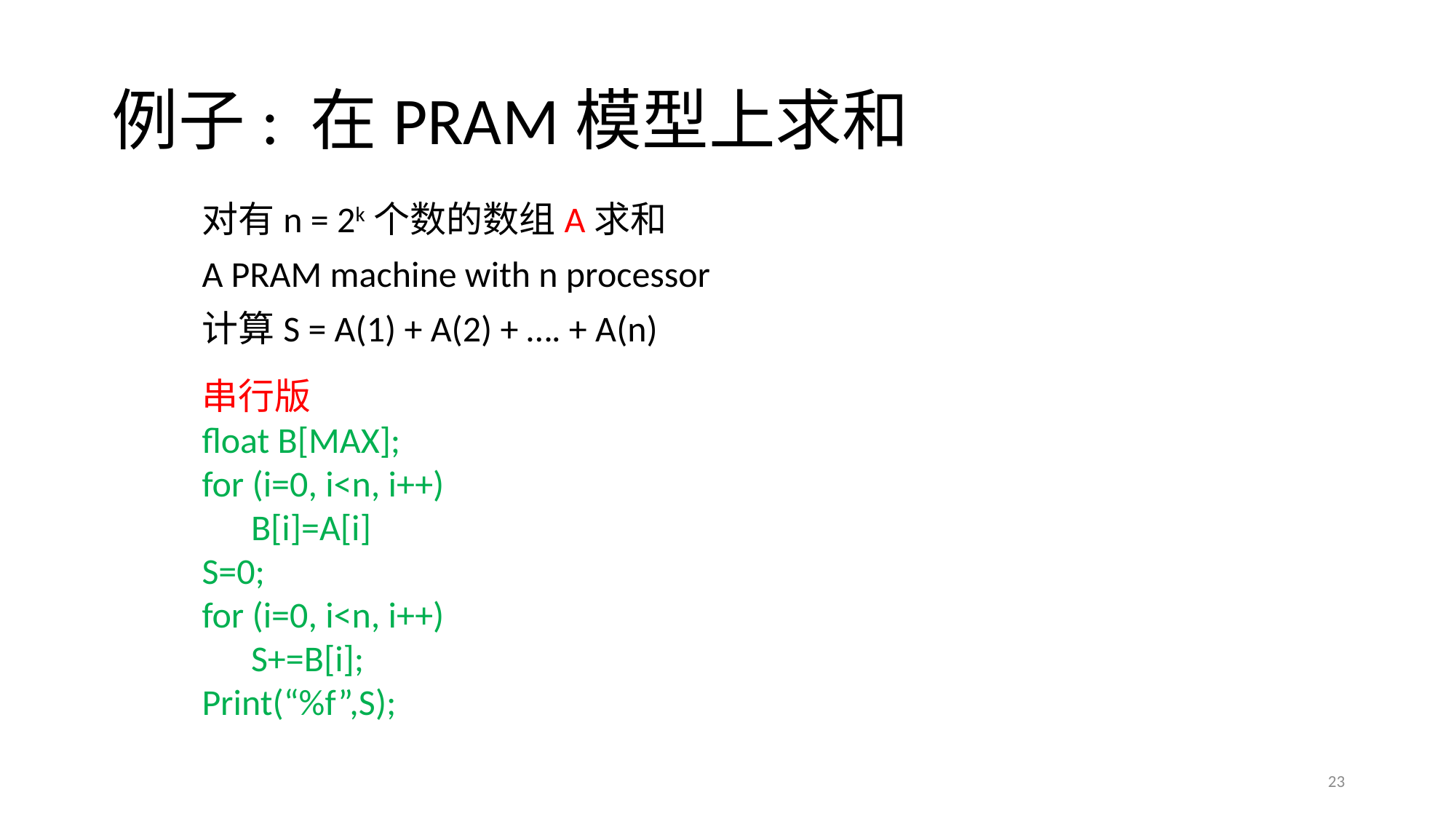

# 例子: 在PRAM模型上求和
	对有n = 2k个数的数组A求和
	A PRAM machine with n processor
	计算S = A(1) + A(2) + …. + A(n)

串行版
float B[MAX];
for (i=0, i<n, i++)
      B[i]=A[i]
S=0;
for (i=0, i<n, i++)
      S+=B[i];
Print(“%f”,S);
23